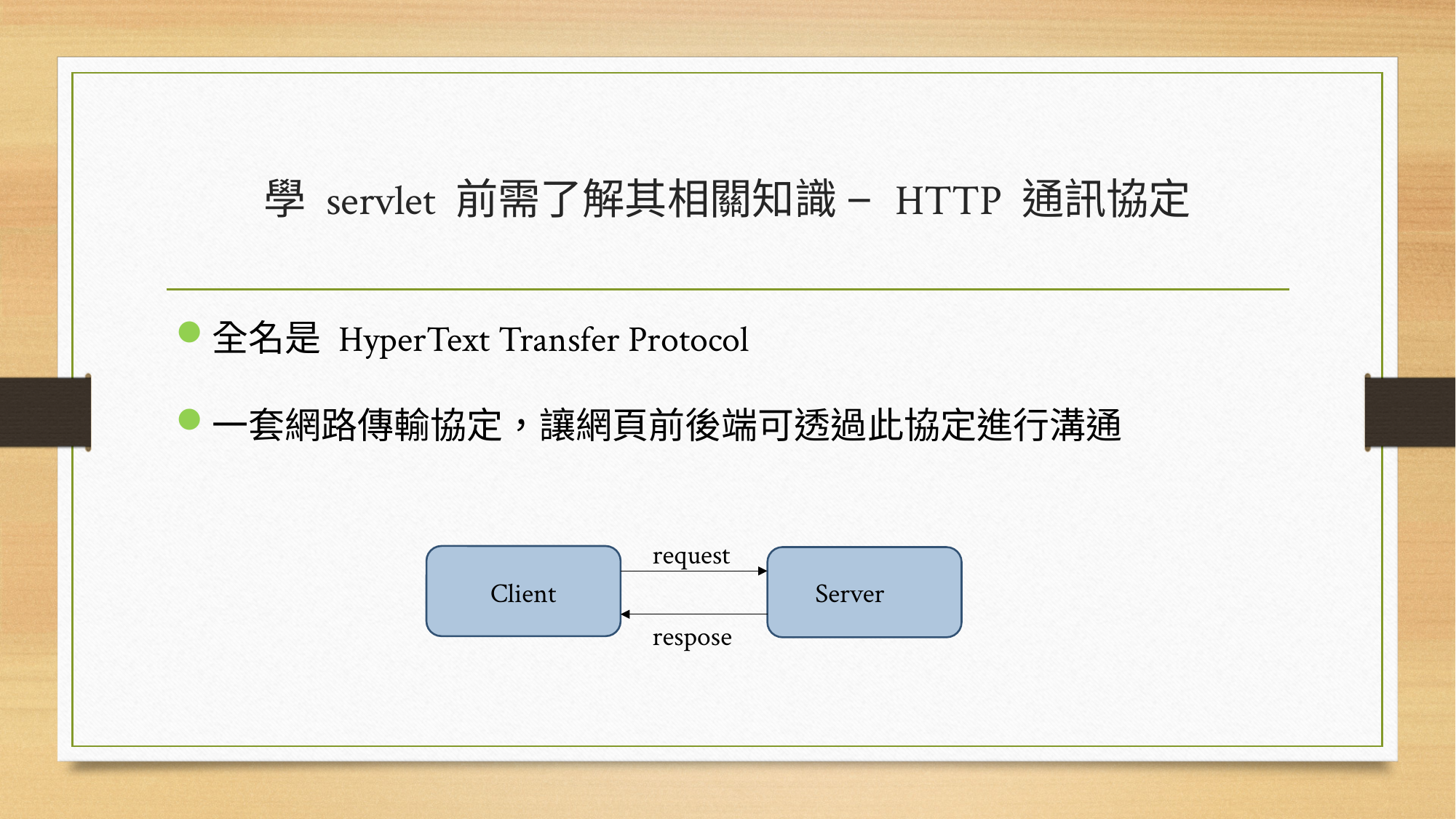

# 學 servlet 前需了解其相關知識 – HTTP 通訊協定
全名是 HyperText Transfer Protocol

一套網路傳輸協定，讓網頁前後端可透過此協定進行溝通

request

Client
Server
respose